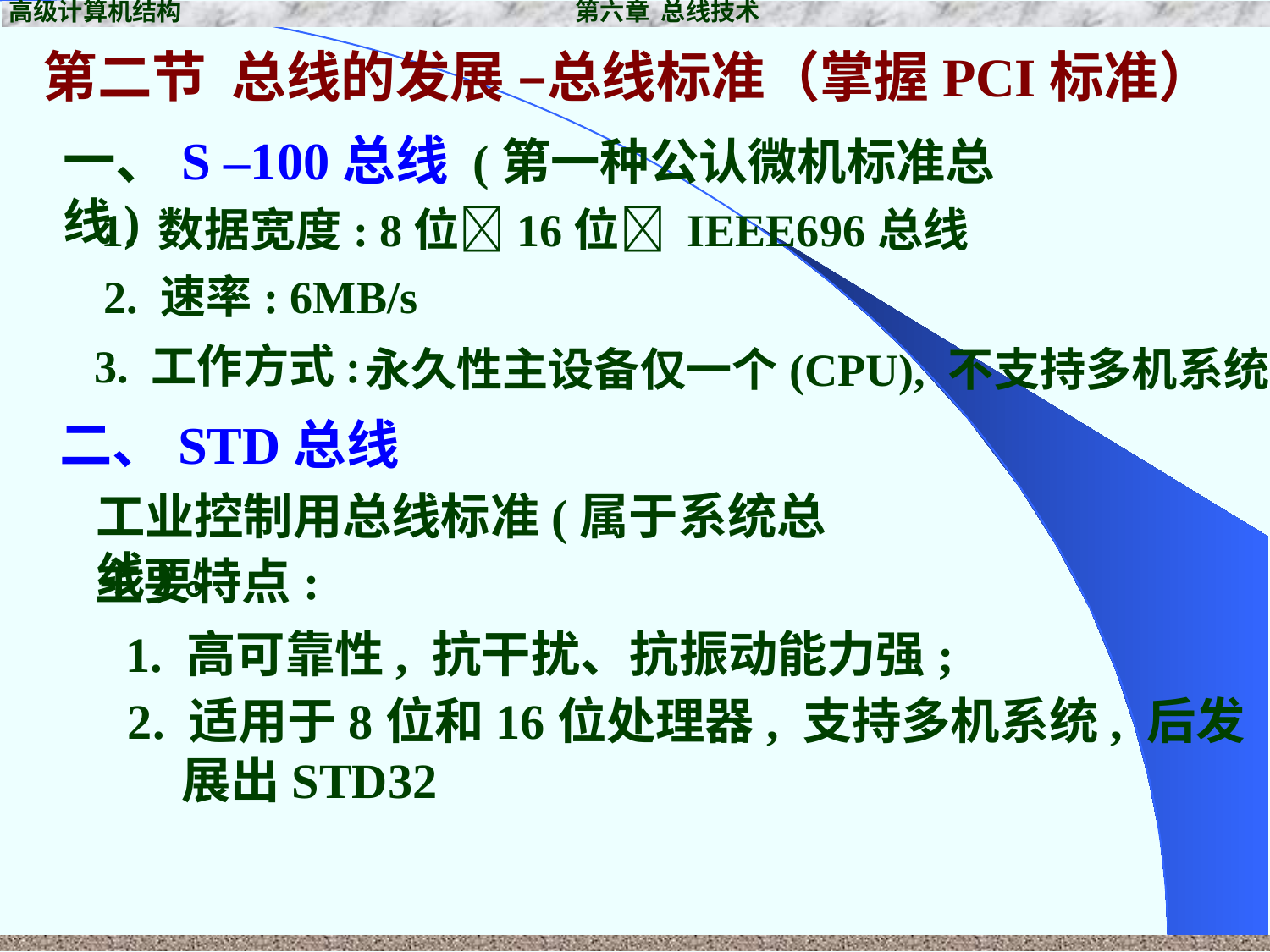

高级计算机结构                                                                     第六章  总线技术
第二节  总线的发展 –总线标准（掌握PCI标准）
一、S –100总线 (第一种公认微机标准总线)
1. 数据宽度: 8位→16位→ IEEE696总线
2. 速率: 6MB/s
3. 工作方式:
永久性主设备仅一个(CPU), 不支持多机系统
二、STD总线
工业控制用总线标准(属于系统总线)。
主要特点:
1. 高可靠性, 抗干扰、抗振动能力强;
2. 适用于8位和16位处理器, 支持多机系统, 后发展出STD32